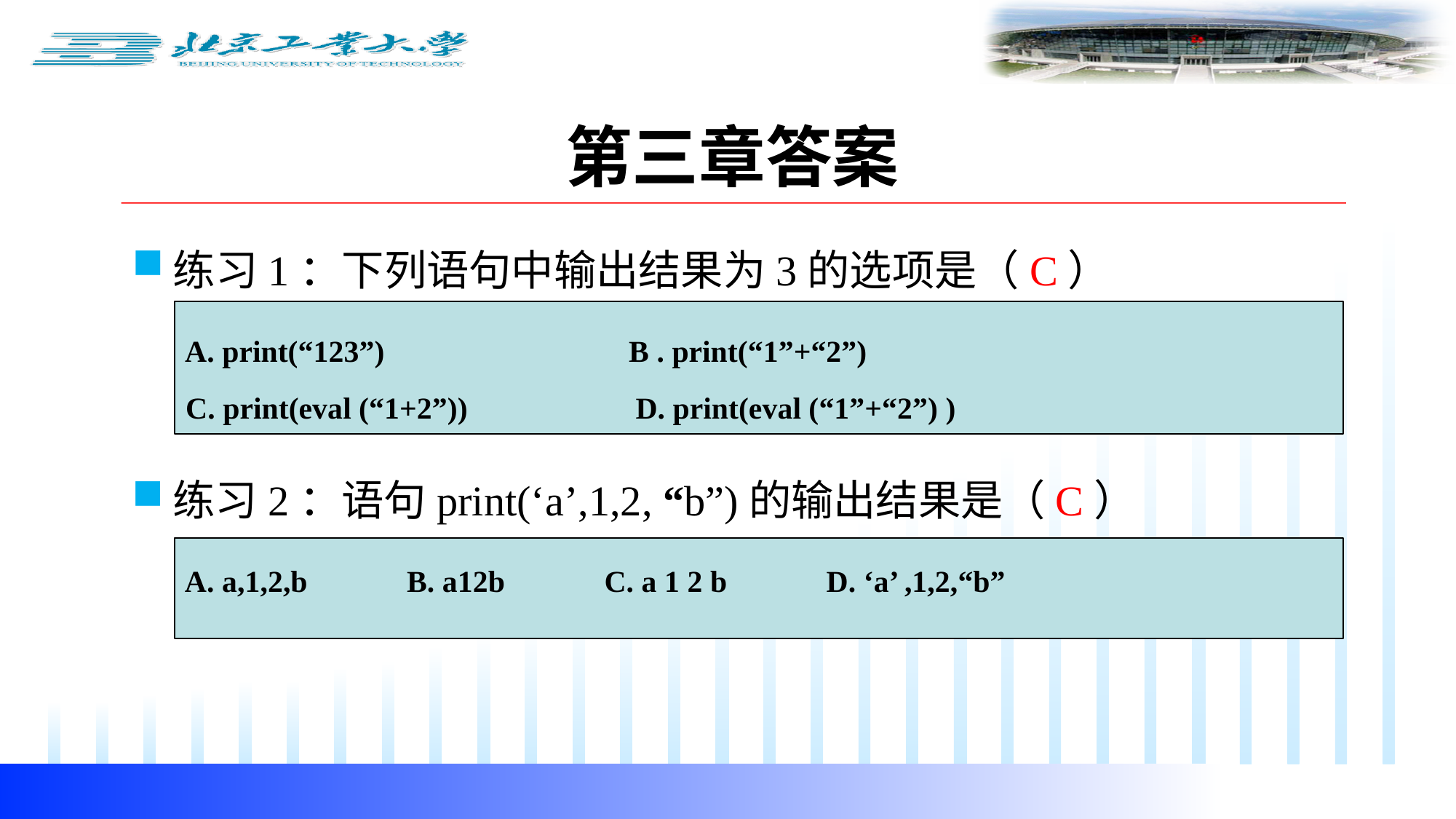

第三章答案
练习1：下列语句中输出结果为3的选项是（C）
     A. print(“123”)                                B . print(“1”+“2”)
       C. print(eval (“1+2”))                      D. print(eval (“1”+“2”) )

练习2：语句print(‘a’,1,2, “b”)的输出结果是（C）
     A. a,1,2,b             B. a12b             C. a 1 2 b             D. ‘a’ ,1,2,“b”